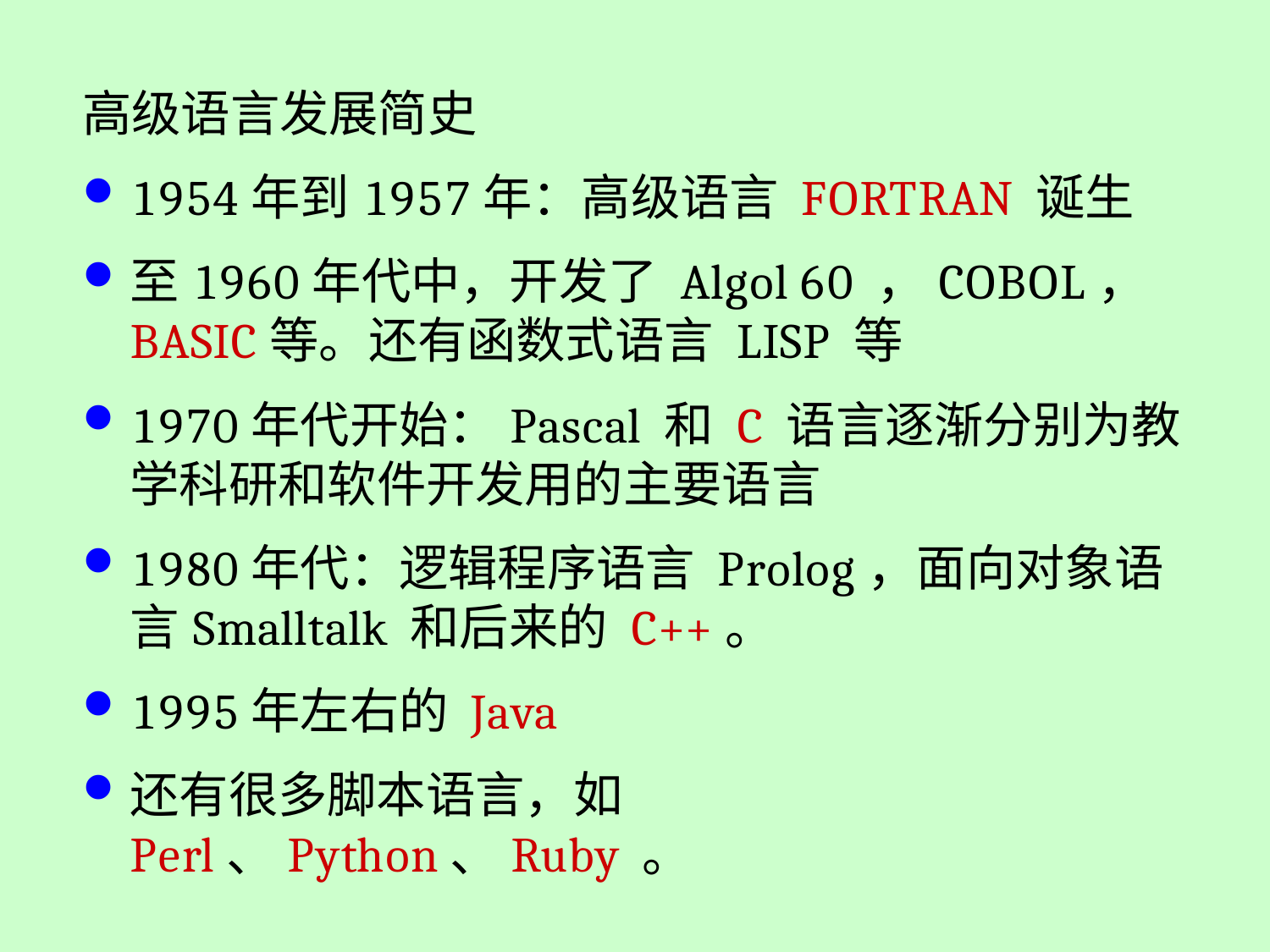

高级语言发展简史
1954年到1957年：高级语言 FORTRAN 诞生
至1960年代中，开发了 Algol 60 ，COBOL，BASIC等。还有函数式语言 LISP 等
1970年代开始：Pascal 和 C 语言逐渐分别为教学科研和软件开发用的主要语言
1980年代：逻辑程序语言 Prolog，面向对象语言Smalltalk 和后来的 C++。
1995年左右的 Java
还有很多脚本语言，如 Perl、Python、Ruby 。
21